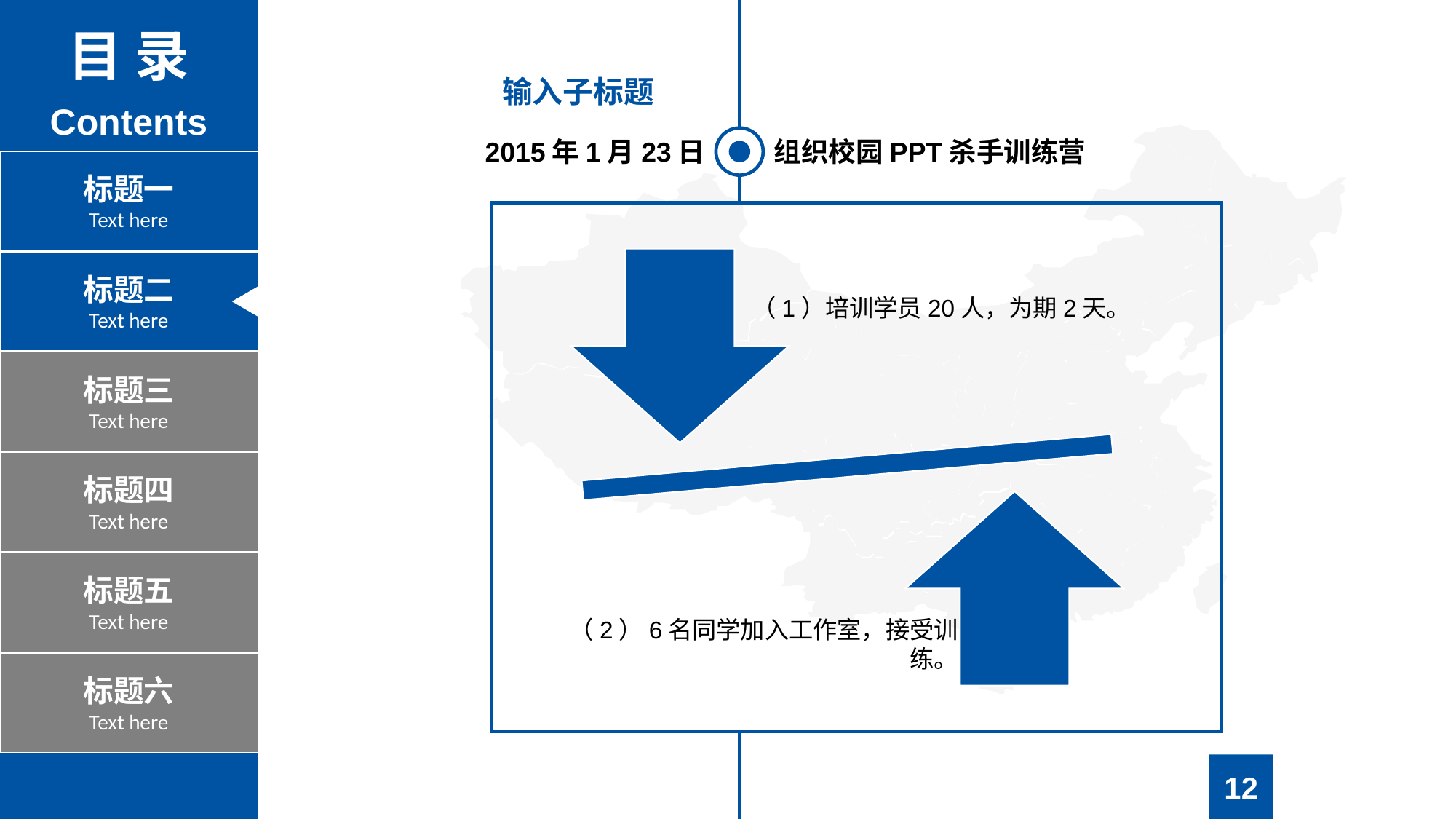

目 录
Contents
输入子标题

2015年1月23日
组织校园PPT杀手训练营
标题一
Text here

标题二
Text here
（1）培训学员20人，为期2天。

标题三
Text here

标题四
Text here

标题五
Text here
（2）6名同学加入工作室，接受训练。
标题六
Text here
12